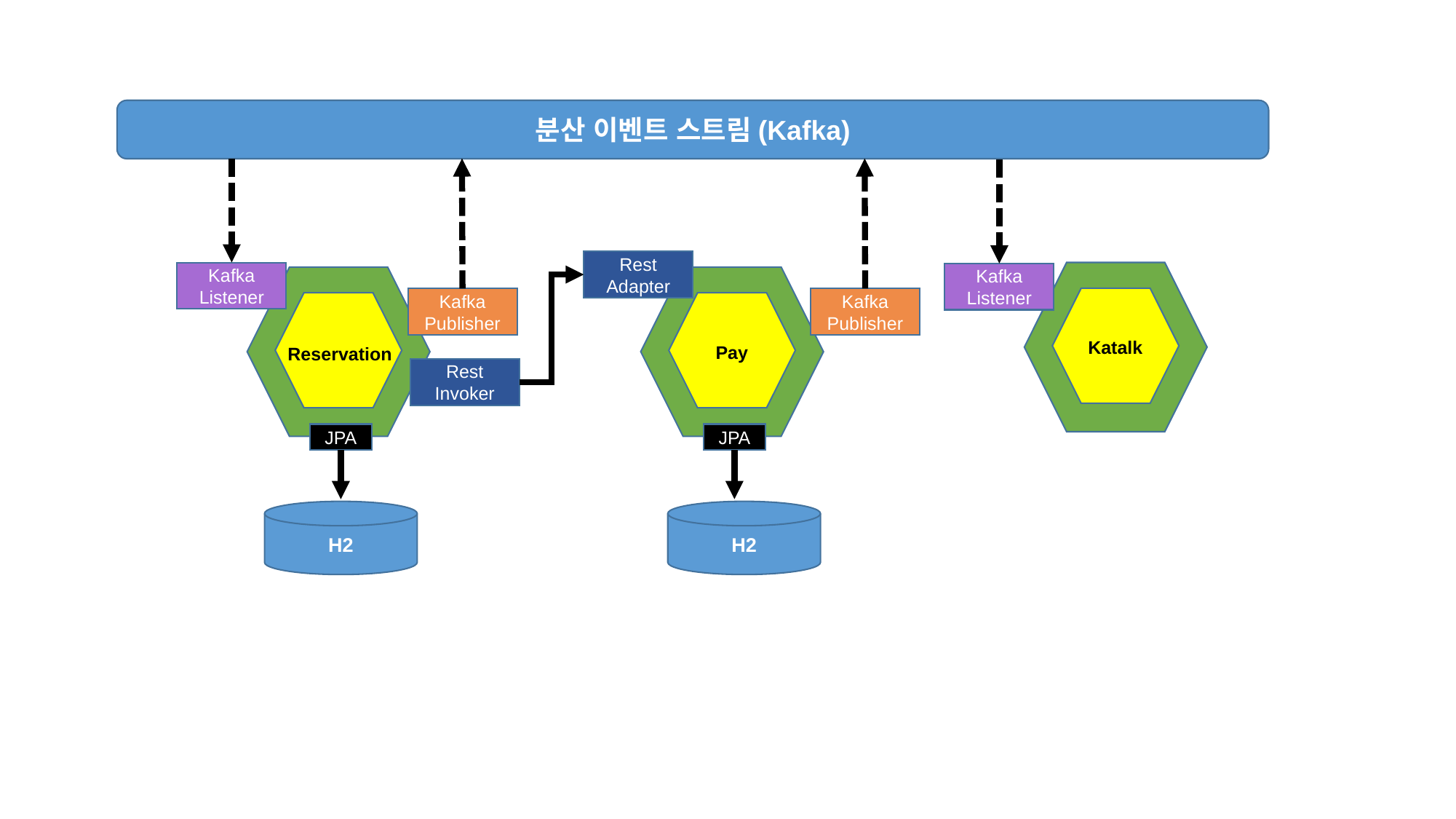

분산 이벤트 스트림(Kafka)
Rest
Adapter
Kafka
Listener

Kafka
Listener

Kafka
Publisher
Kafka
Publisher

Katalk
Pay
Reservation
Rest
Invoker
JPA
JPA
H2
H2